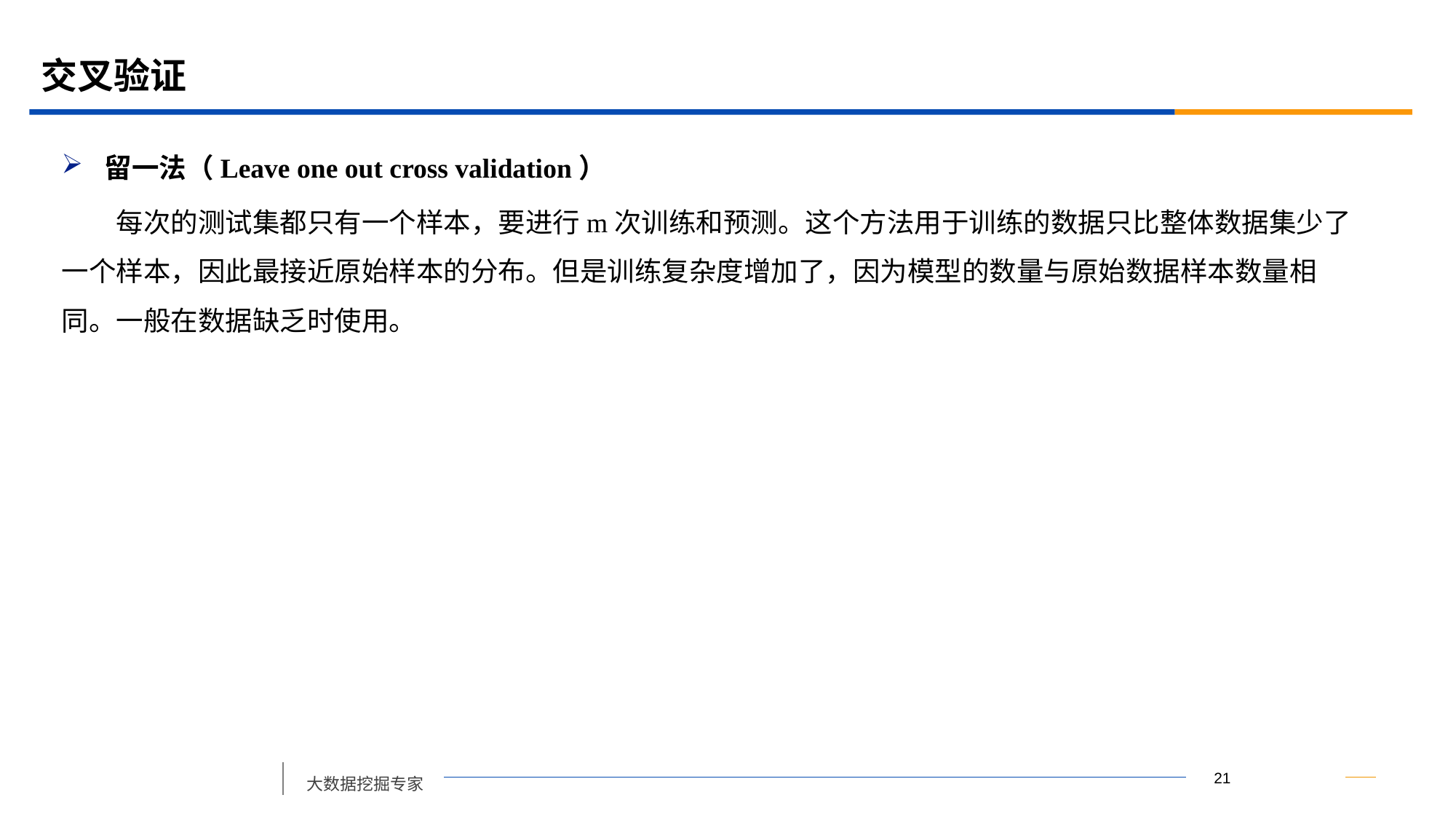

# 交叉验证
留一法（Leave one out cross validation）
每次的测试集都只有一个样本，要进行m次训练和预测。这个方法用于训练的数据只比整体数据集少了一个样本，因此最接近原始样本的分布。但是训练复杂度增加了，因为模型的数量与原始数据样本数量相同。一般在数据缺乏时使用。